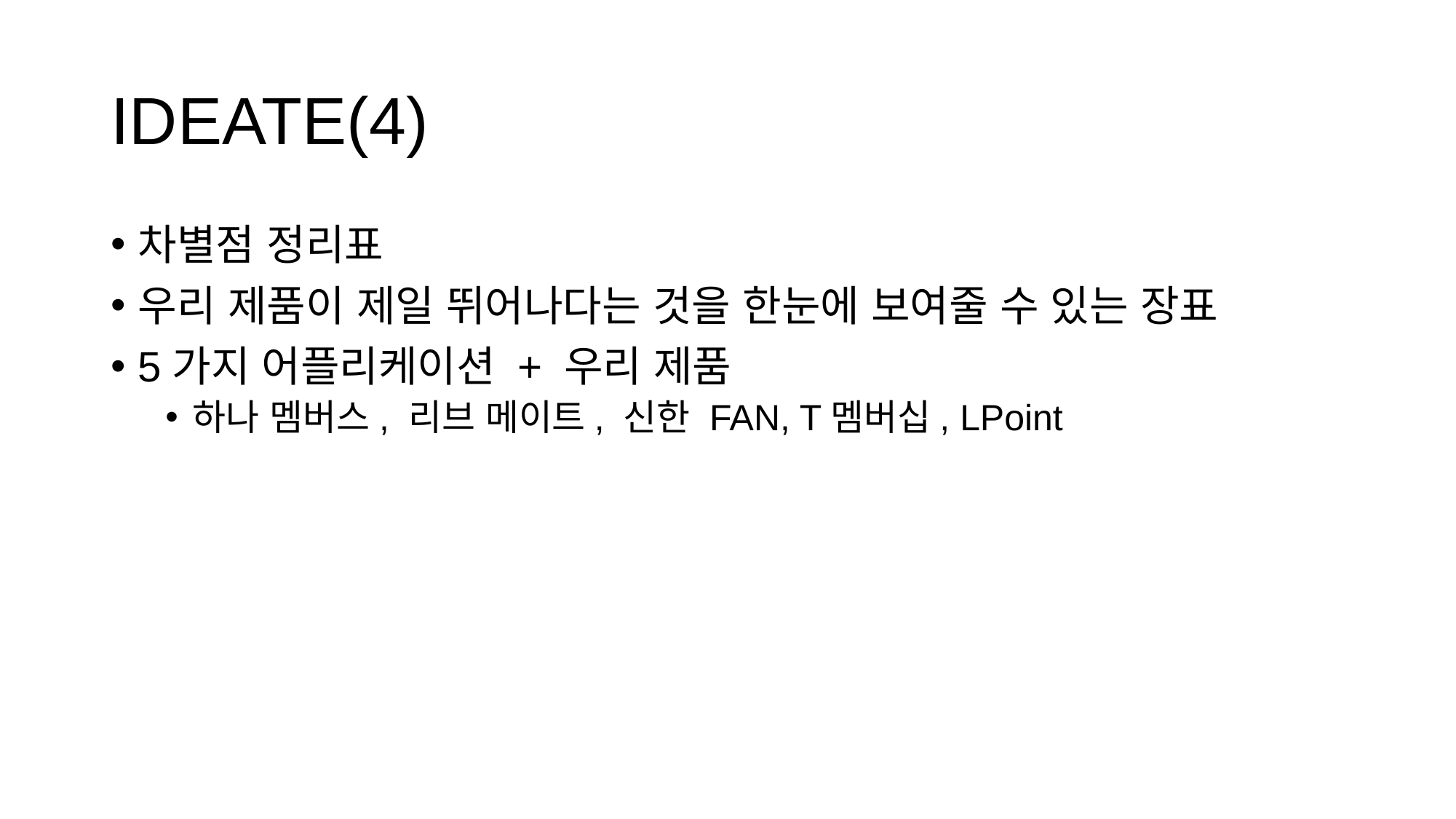

# IDEATE(4)
차별점 정리표
우리 제품이 제일 뛰어나다는 것을 한눈에 보여줄 수 있는 장표
5가지 어플리케이션 + 우리 제품
하나 멤버스, 리브 메이트, 신한 FAN, T멤버십, LPoint